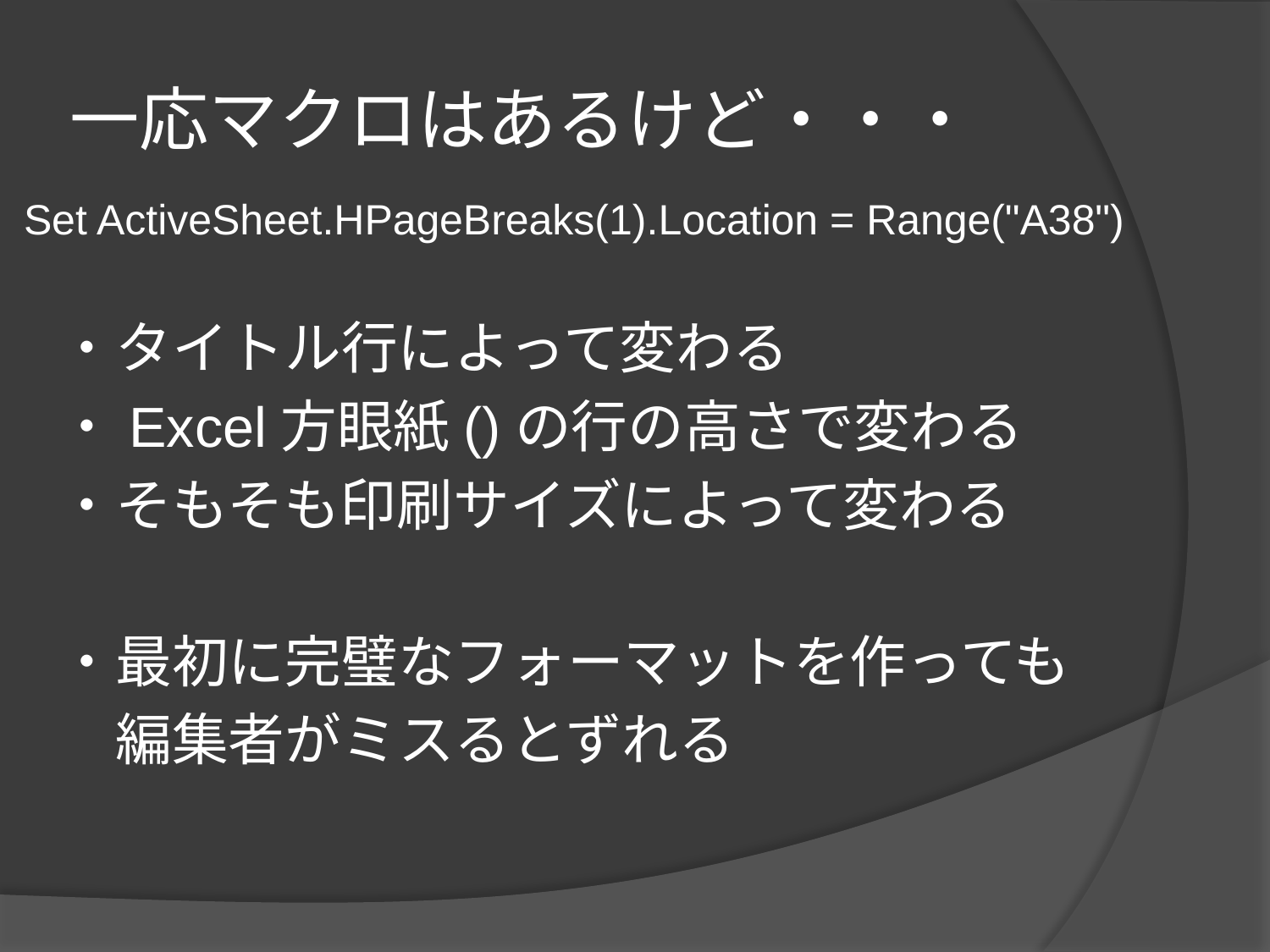

# 一応マクロはあるけど・・・
Set ActiveSheet.HPageBreaks(1).Location = Range("A38")

・タイトル行によって変わる
・Excel方眼紙()の行の高さで変わる
・そもそも印刷サイズによって変わる

・最初に完璧なフォーマットを作っても
　編集者がミスるとずれる